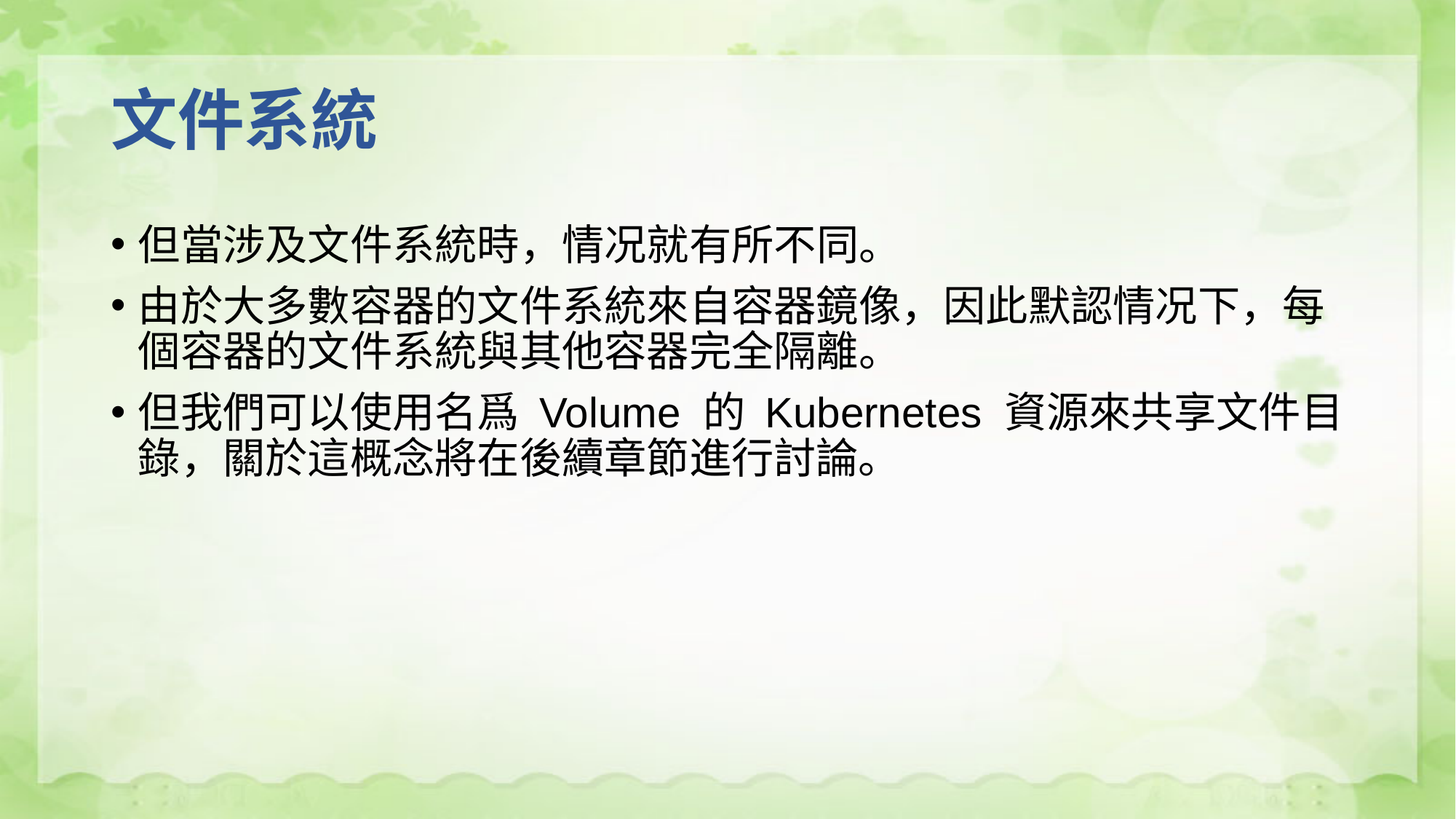

# 文件系統
但當涉及文件系統時，情况就有所不同。
由於大多數容器的文件系統來自容器鏡像，因此默認情况下，每個容器的文件系統與其他容器完全隔離。
但我們可以使用名爲 Volume 的 Kubernetes 資源來共享文件目錄，關於這概念將在後續章節進行討論。